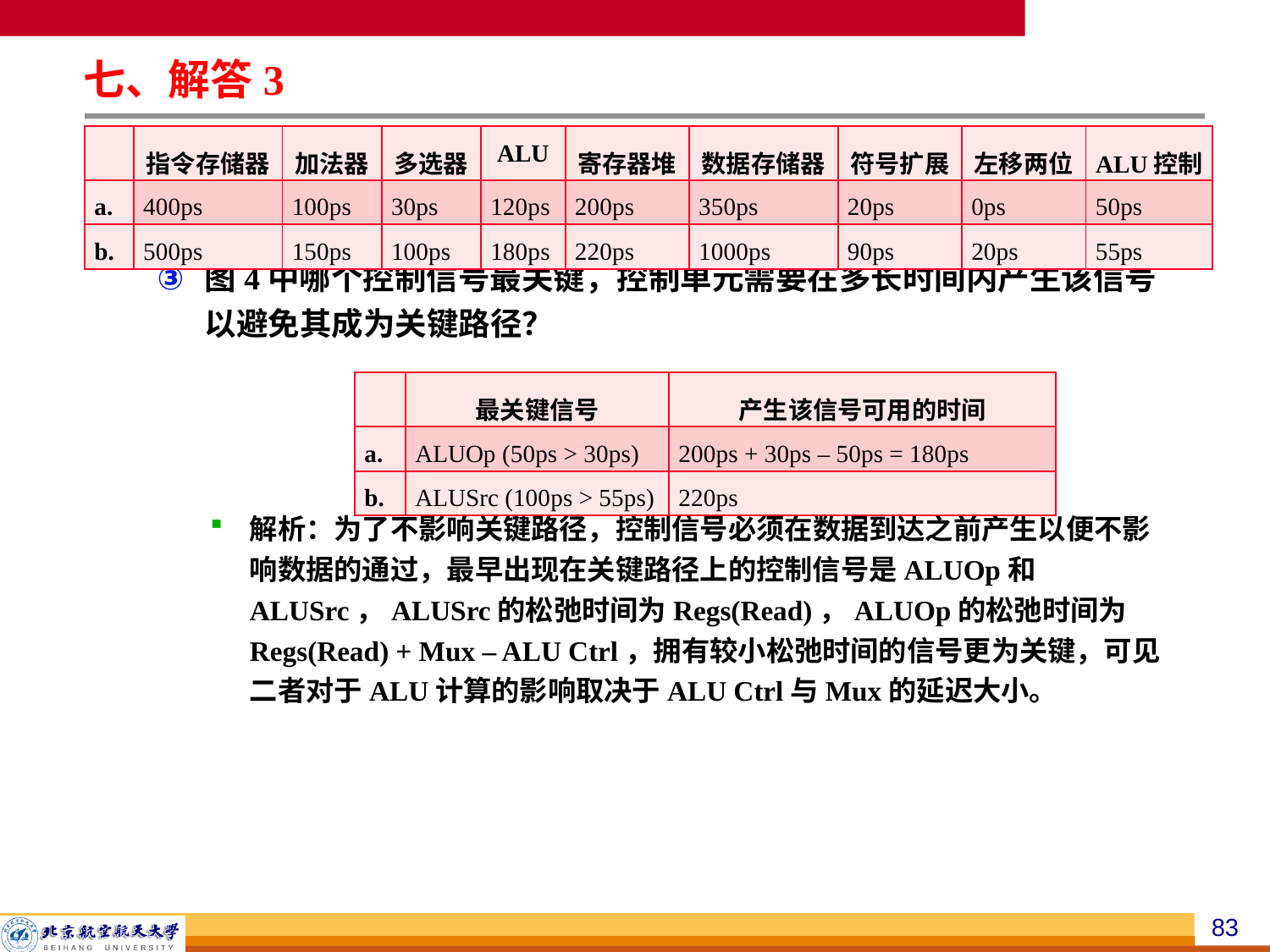

七、解答3
|  | 指令存储器 | 加法器 | 多选器 | ALU | 寄存器堆 | 数据存储器 | 符号扩展 | 左移两位 | ALU控制 |
| --- | --- | --- | --- | --- | --- | --- | --- | --- | --- |
| a. | 400ps | 100ps | 30ps | 120ps | 200ps | 350ps | 20ps | 0ps | 50ps |
| b. | 500ps | 150ps | 100ps | 180ps | 220ps | 1000ps | 90ps | 20ps | 55ps |

图4中哪个控制信号最关键，控制单元需要在多长时间内产生该信号以避免其成为关键路径？

解析：为了不影响关键路径，控制信号必须在数据到达之前产生以便不影响数据的通过，最早出现在关键路径上的控制信号是ALUOp和ALUSrc，ALUSrc的松弛时间为Regs(Read)，ALUOp的松弛时间为Regs(Read) + Mux – ALU Ctrl，拥有较小松弛时间的信号更为关键，可见二者对于ALU计算的影响取决于ALU Ctrl与Mux的延迟大小。
|  | 最关键信号 | 产生该信号可用的时间 |
| --- | --- | --- |
| a. | ALUOp (50ps > 30ps) | 200ps + 30ps – 50ps = 180ps |
| b. | ALUSrc (100ps > 55ps) | 220ps |